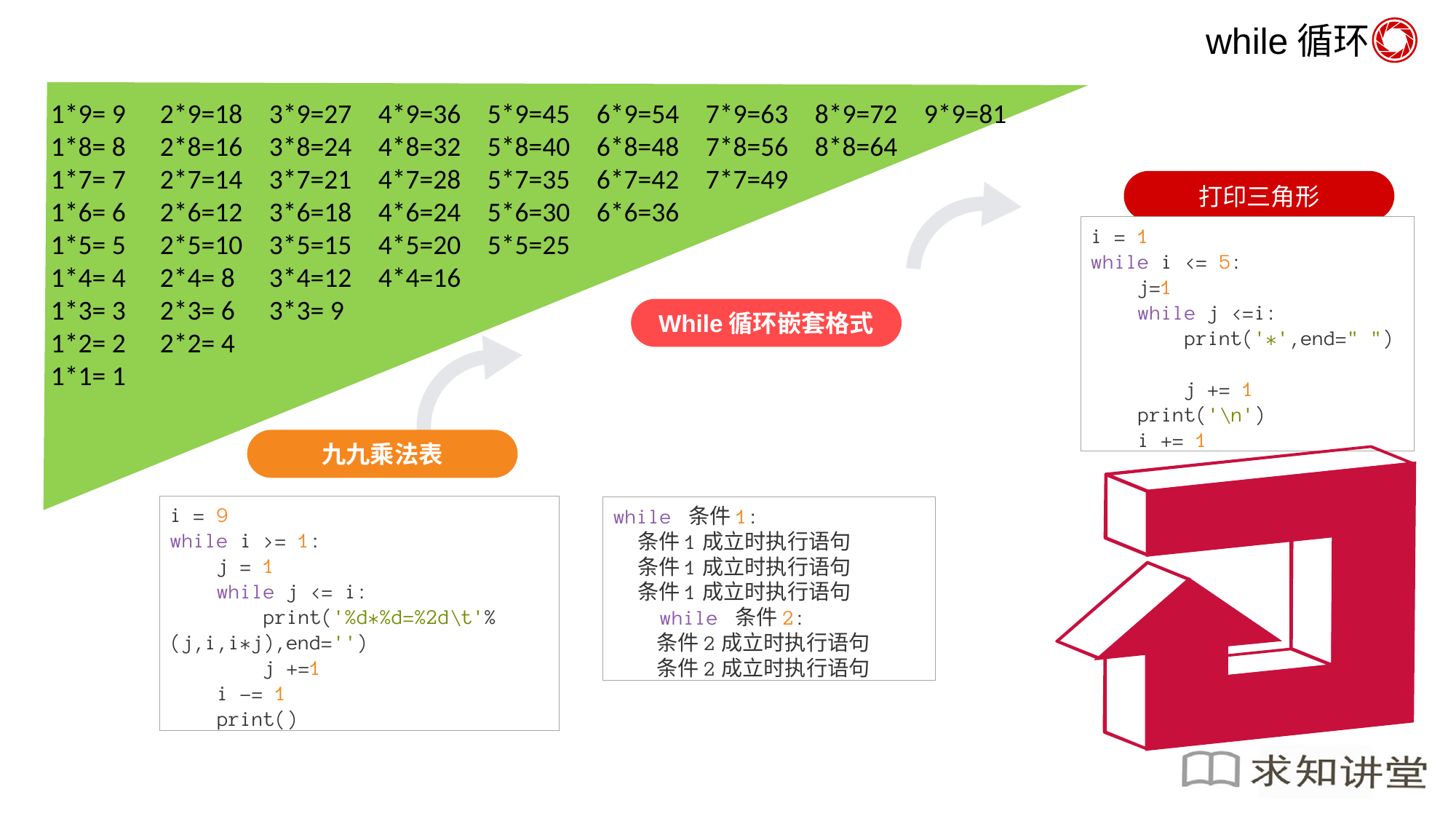

while循环

1*9= 9	2*9=18	3*9=27	4*9=36	5*9=45	6*9=54	7*9=63	8*9=72	9*9=81
1*8= 8	2*8=16	3*8=24	4*8=32	5*8=40	6*8=48	7*8=56	8*8=64
1*7= 7	2*7=14	3*7=21	4*7=28	5*7=35	6*7=42	7*7=49
1*6= 6	2*6=12	3*6=18	4*6=24	5*6=30	6*6=36
1*5= 5	2*5=10	3*5=15	4*5=20	5*5=25
1*4= 4	2*4= 8	3*4=12	4*4=16
1*3= 3	2*3= 6	3*3= 9
1*2= 2	2*2= 4
1*1= 1
打印三角形

i = 1
while i <= 5:
    j=1
    while j <=i:
        print('*',end=" ")
        j += 1
    print('\n')
    i += 1
While循环嵌套格式

九九乘法表

i = 9
while i >= 1:
    j = 1
    while j <= i:
        print('%d*%d=%2d\t'%(j,i,i*j),end='')
        j +=1
    i -= 1
    print()
while 条件1:
    条件1成立时执行语句
    条件1成立时执行语句
    条件1成立时执行语句
    while 条件2:
        条件2成立时执行语句
        条件2成立时执行语句